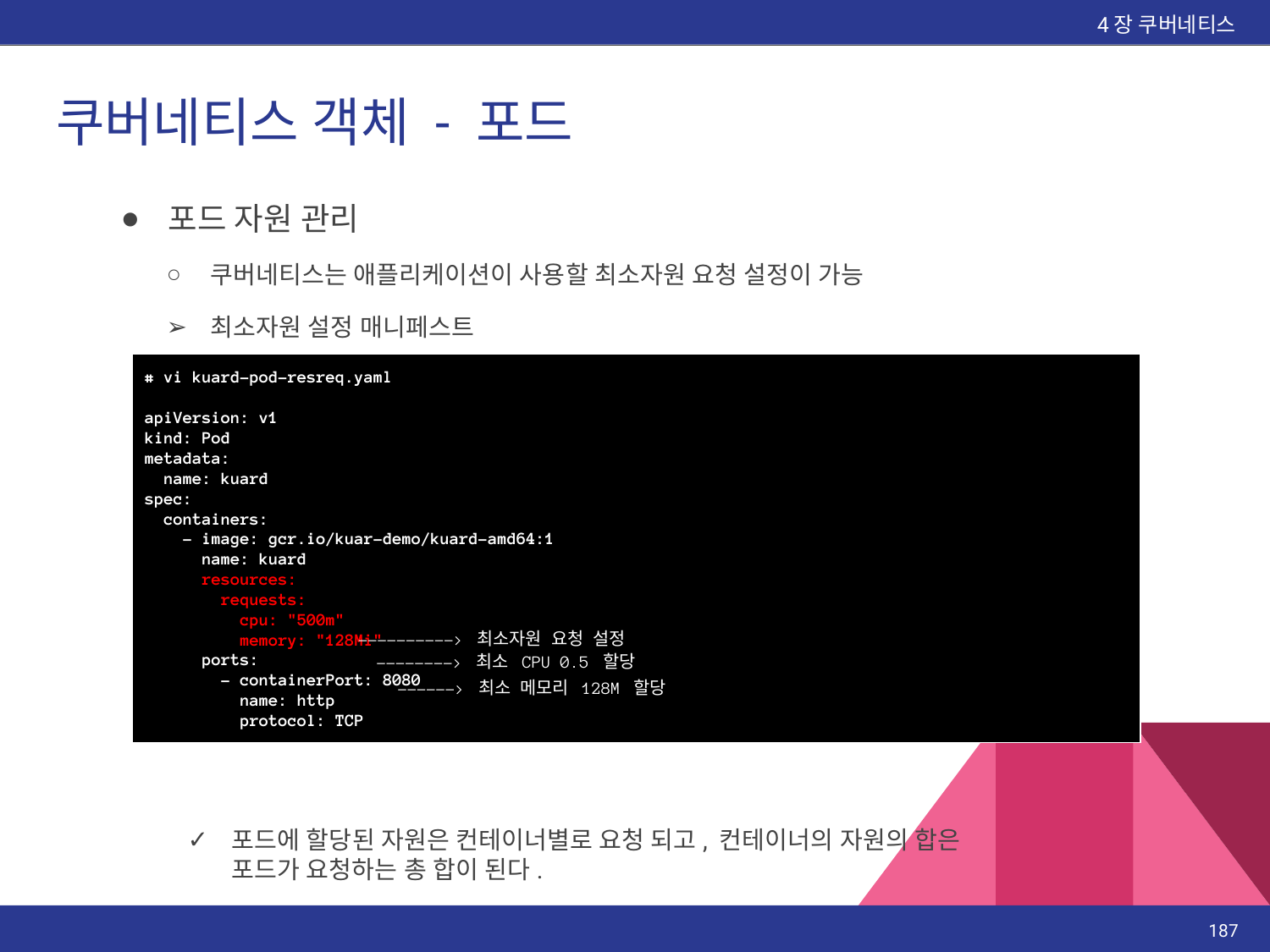

4장 쿠버네티스

# 쿠버네티스 객체 - 포드
포드 자원 관리
쿠버네티스는 애플리케이션이 사용할 최소자원 요청 설정이 가능
최소자원 설정 매니페스트
| # vi kuard-pod-resreq.yaml apiVersion: v1 kind: Pod metadata: name: kuard spec: containers: - image: gcr.io/kuar-demo/kuard-amd64:1 name: kuard resources: requests: cpu: "500m" memory: "128Mi" ports: - containerPort: 8080 name: http protocol: TCP |
| --- |
----------> 최소자원 요청 설정
--------> 최소 CPU 0.5 할당
------> 최소 메모리 128M 할당
포드에 할당된 자원은 컨테이너별로 요청 되고, 컨테이너의 자원의 합은
포드가 요청하는 총 합이 된다.
187